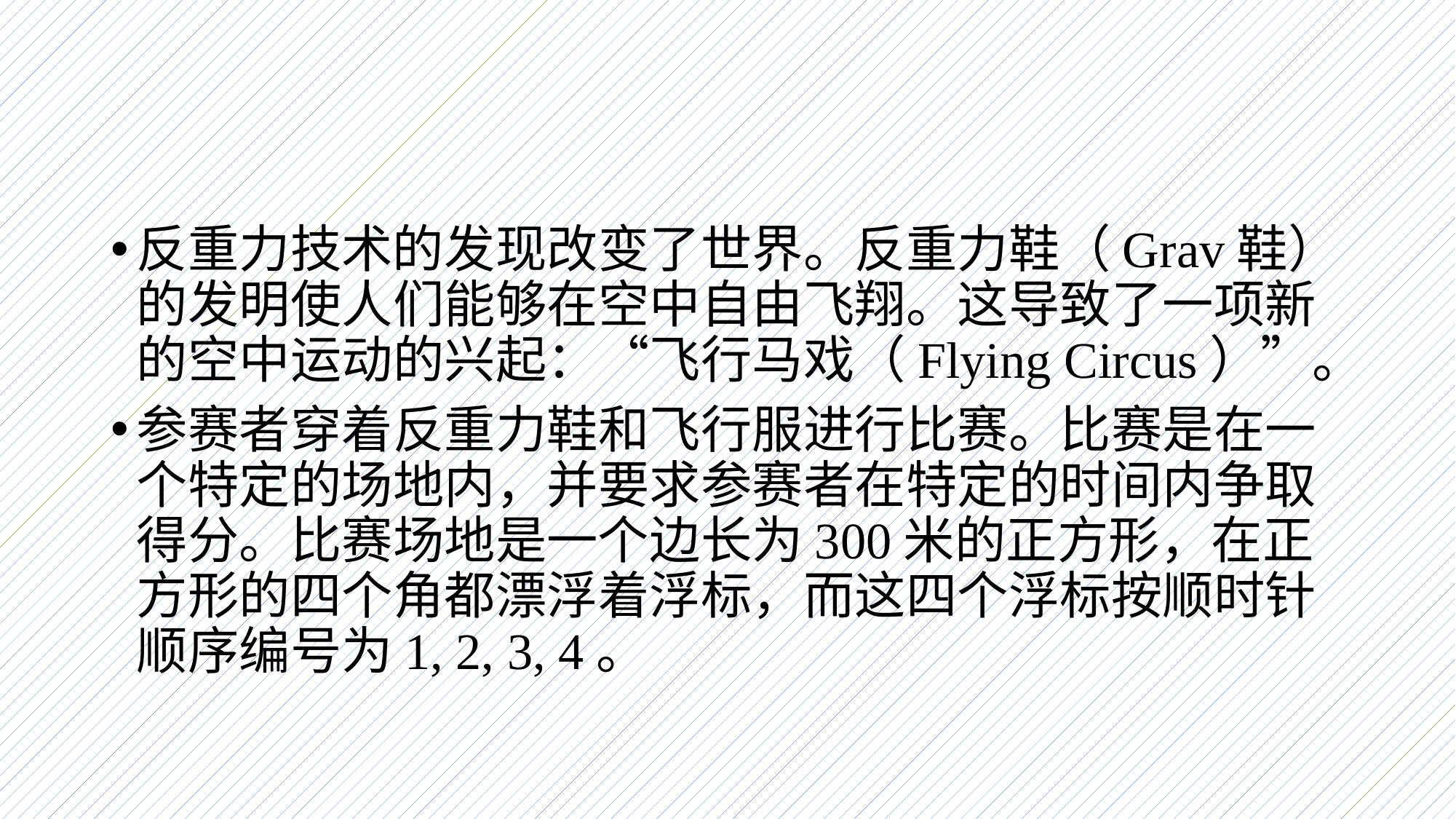

#
反重力技术的发现改变了世界。反重力鞋（Grav鞋）的发明使人们能够在空中自由飞翔。这导致了一项新的空中运动的兴起：“飞行马戏（Flying Circus）”。
参赛者穿着反重力鞋和飞行服进行比赛。比赛是在一个特定的场地内，并要求参赛者在特定的时间内争取得分。比赛场地是一个边长为300米的正方形，在正方形的四个角都漂浮着浮标，而这四个浮标按顺时针顺序编号为1, 2, 3, 4。